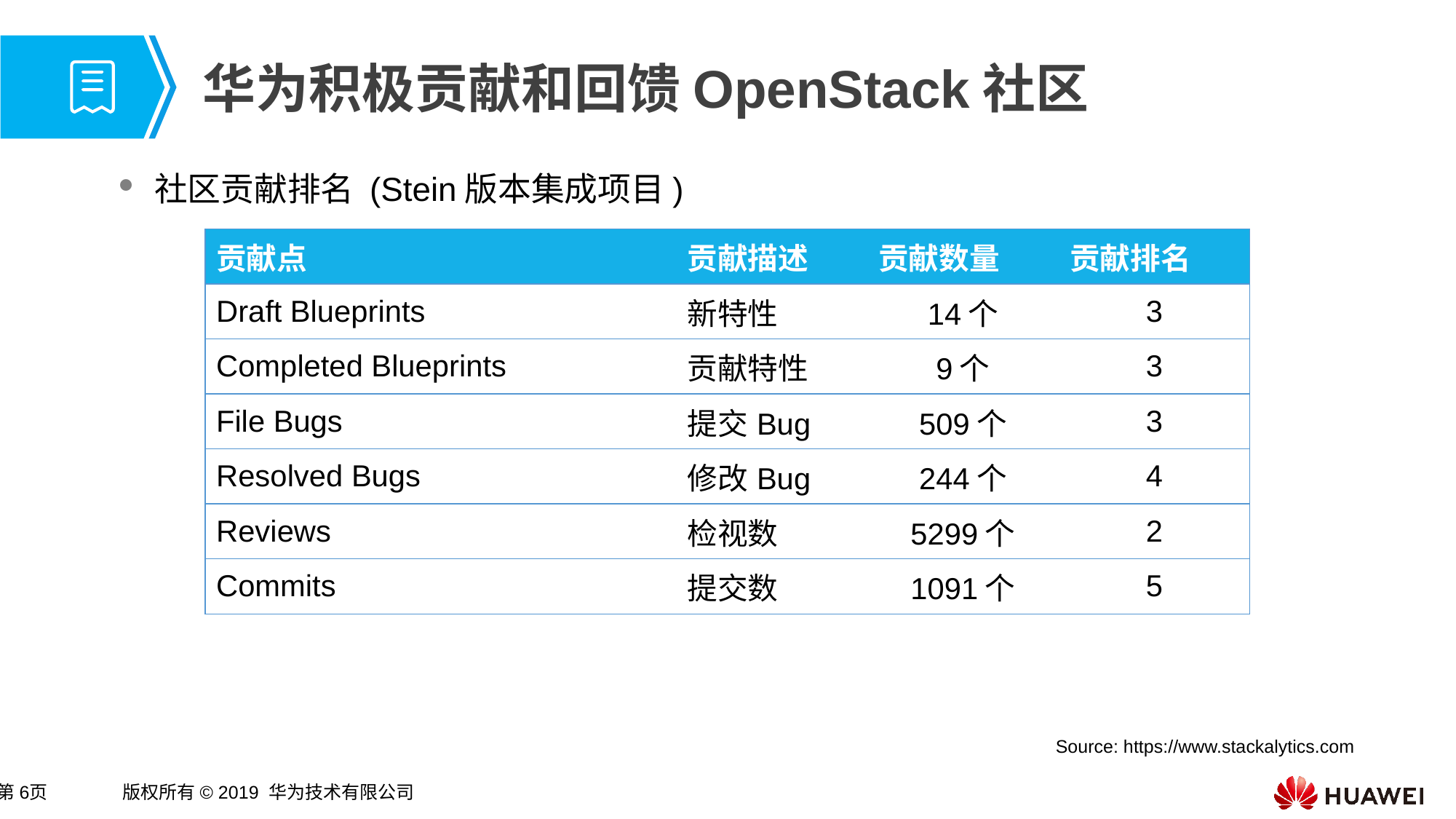

# 华为积极贡献和回馈OpenStack社区
社区贡献排名 (Stein版本集成项目)

| 贡献点 | 贡献描述 | 贡献数量 | 贡献排名 |
| --- | --- | --- | --- |
| Draft Blueprints | 新特性 | 14个 | 3 |
| Completed Blueprints | 贡献特性 | 9个 | 3 |
| File Bugs | 提交Bug | 509个 | 3 |
| Resolved Bugs | 修改Bug | 244个 | 4 |
| Reviews | 检视数 | 5299个 | 2 |
| Commits | 提交数 | 1091个 | 5 |
Source: https://www.stackalytics.com